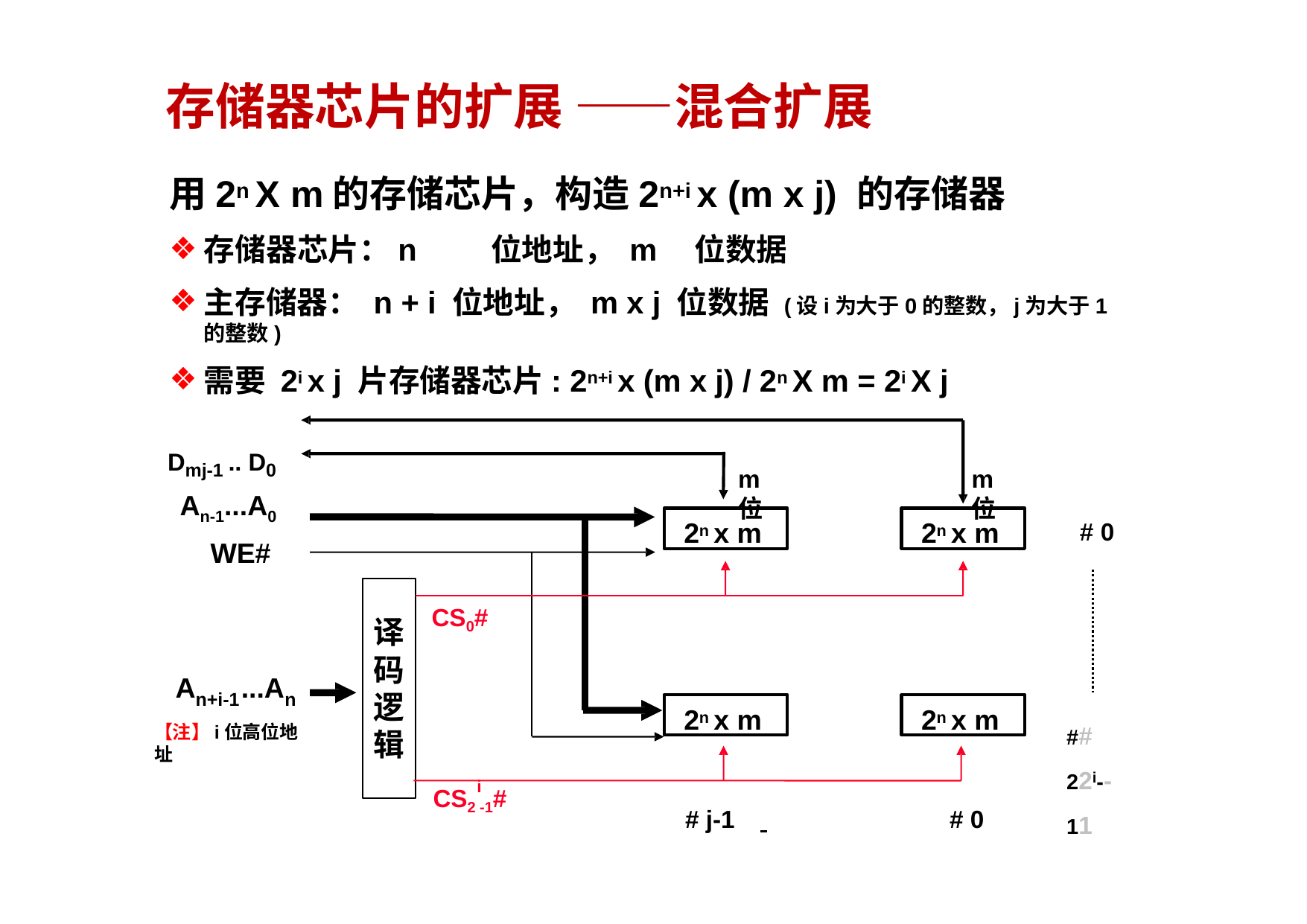

# 存储器芯片的扩展 ——混合扩展
用2n X m的存储芯片，构造2n+i x (m x j) 的存储器
存储器芯片：n	位地址， m	位数据
主存储器： n + i 位地址， m x j 位数据 (设i为大于0的整数，j为大于1的整数)
需要 2i x j 片存储器芯片: 2n+i x (m x j) / 2n X m = 2i X j

Dmj-1 .. D0

m位
m位
An-1...A0  WE#

2n x m
2n x m
# 0

CS0#
译码逻辑
A	...A

n+i-1	n
2n x m
2n x m

##          22i--11
【注】i位高位地址

i
CS2 -1#
# j-1	 		# 0